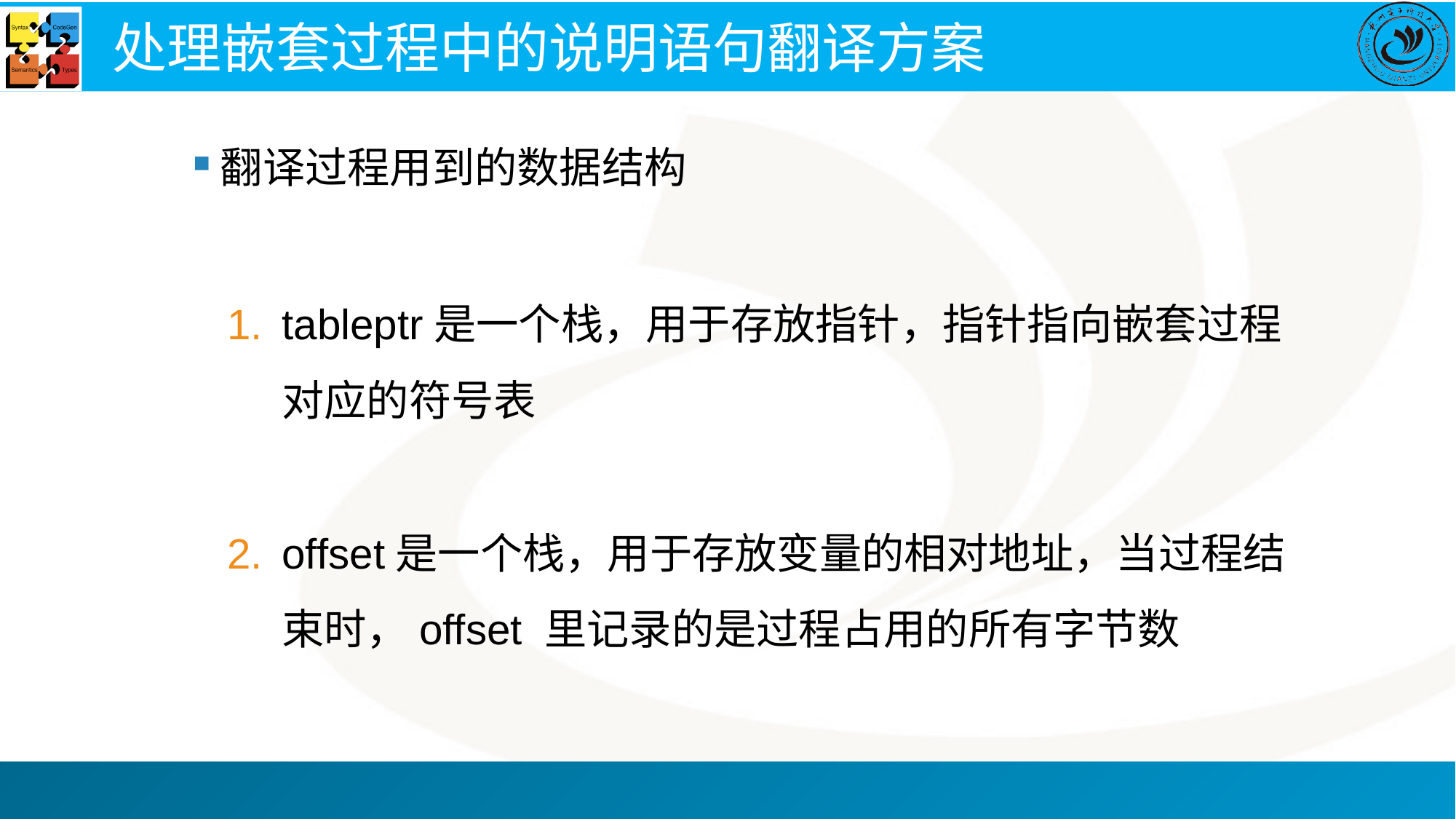

处理嵌套过程中的说明语句翻译方案
翻译过程用到的数据结构
tableptr是一个栈，用于存放指针，指针指向嵌套过程对应的符号表

offset是一个栈，用于存放变量的相对地址，当过程结束时，offset 里记录的是过程占用的所有字节数
19